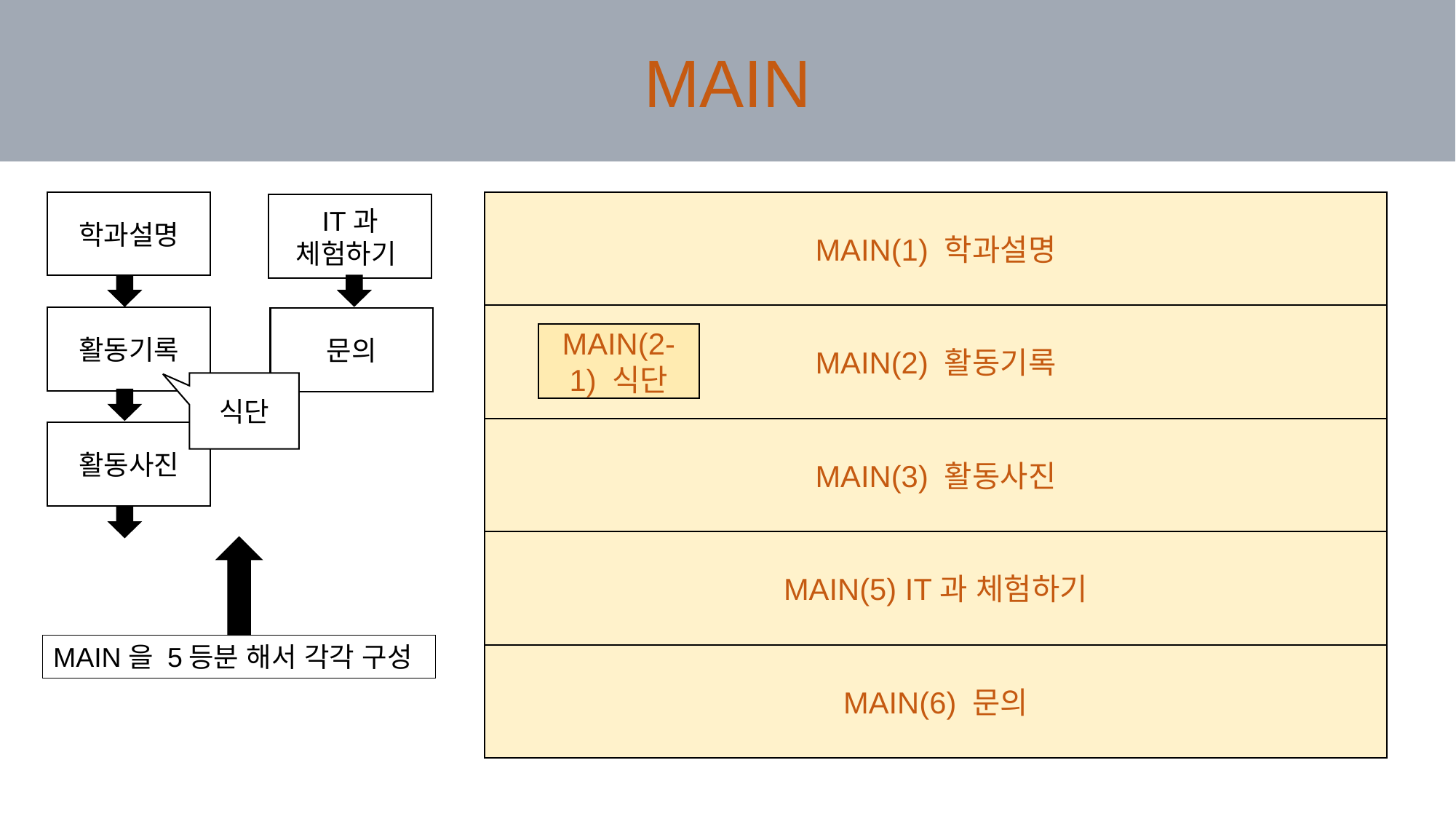

MAIN
학과설명
MAIN(1) 학과설명
IT과 체험하기

MAIN(2) 활동기록
활동기록
문의
MAIN(2-1) 식단
식단

MAIN(3) 활동사진
활동사진

MAIN(5) IT과 체험하기

MAIN을 5등분 해서 각각 구성
MAIN(6) 문의